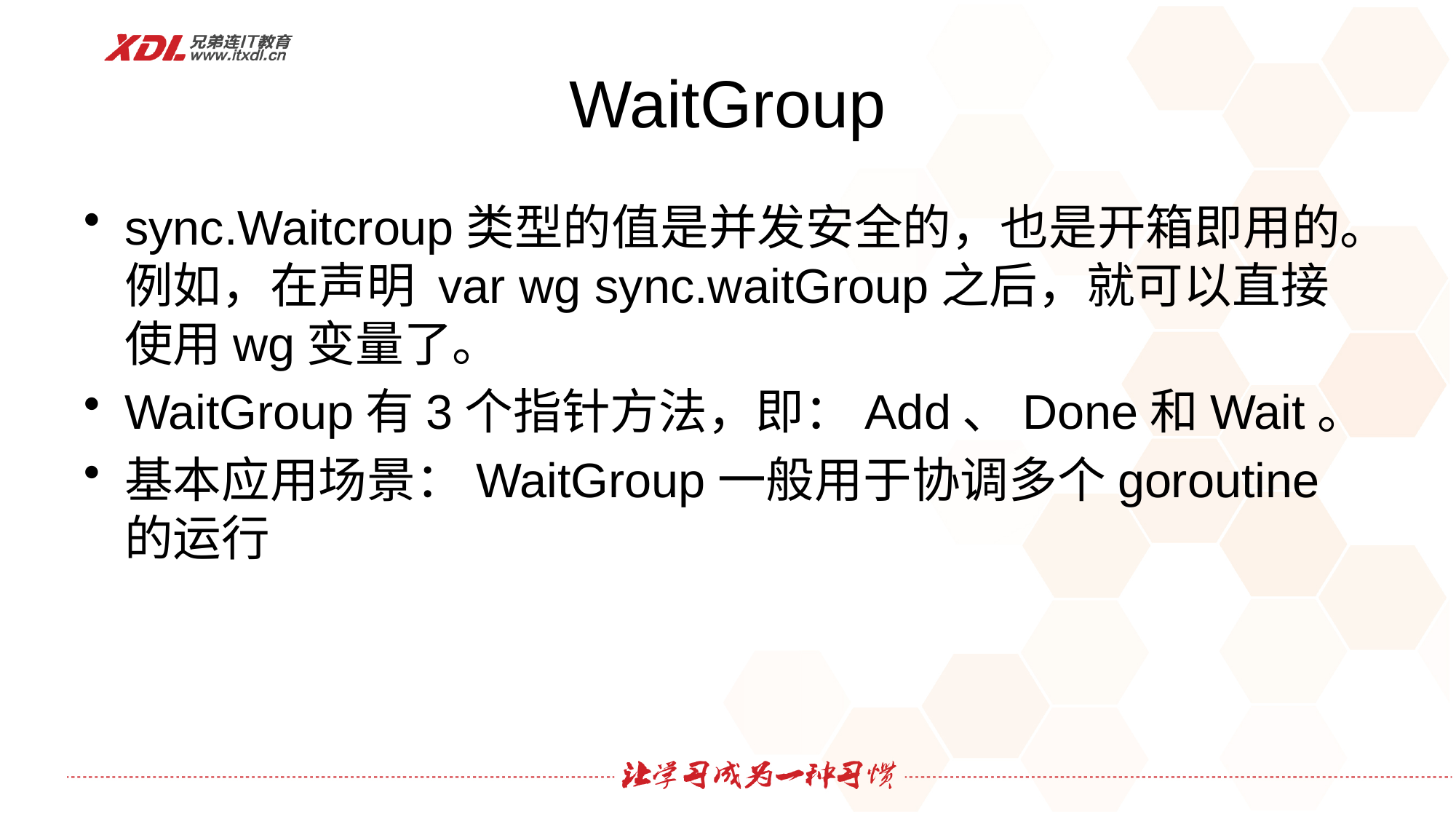

# WaitGroup
sync.Waitcroup类型的值是并发安全的，也是开箱即用的。例如，在声明 var wg sync.waitGroup之后，就可以直接使用wg变量了。
WaitGroup有3个指针方法，即：Add、Done和Wait。
基本应用场景：WaitGroup一般用于协调多个goroutine的运行